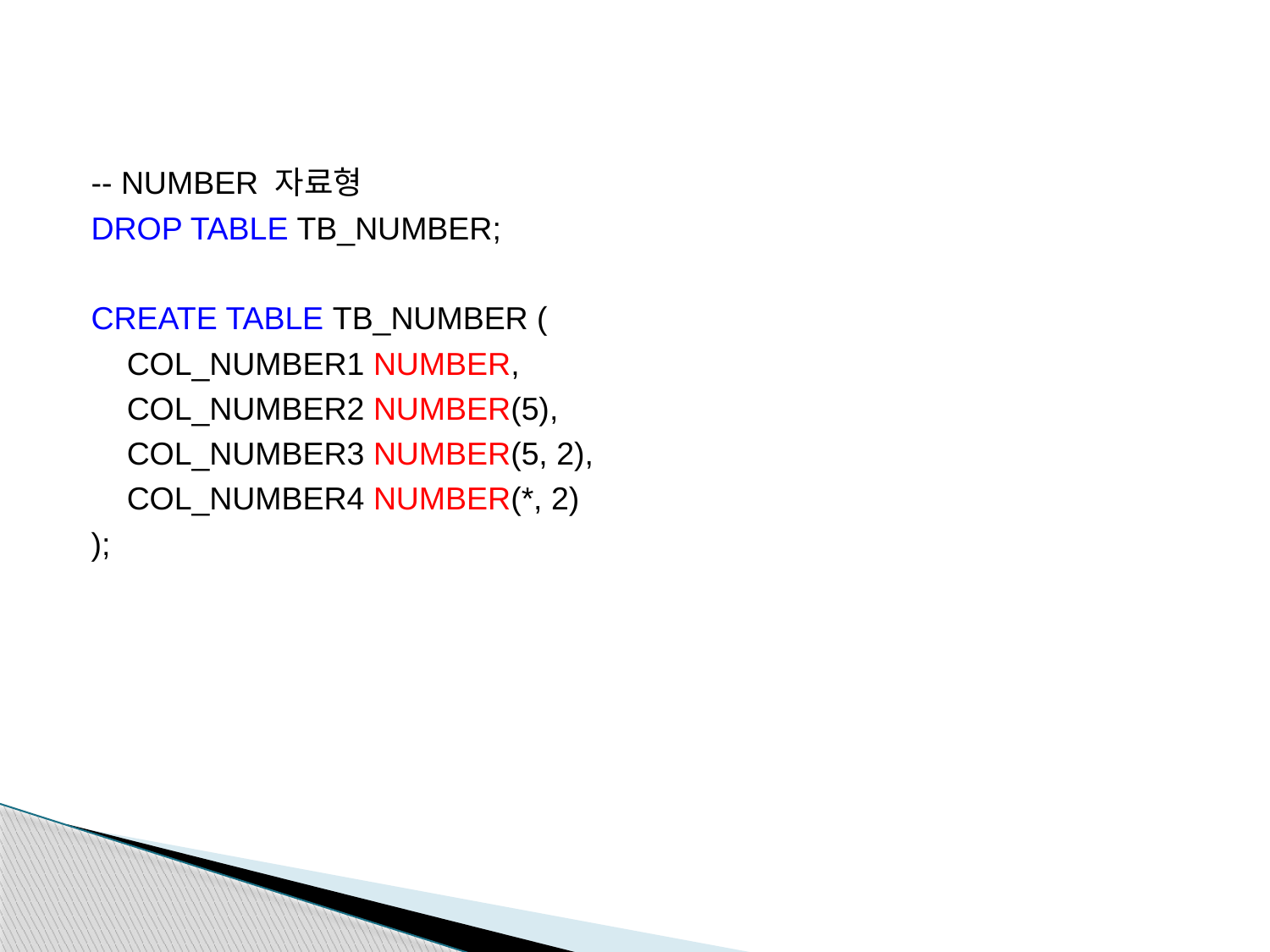

-- NUMBER 자료형
DROP TABLE TB_NUMBER;

CREATE TABLE TB_NUMBER (
    COL_NUMBER1 NUMBER,
    COL_NUMBER2 NUMBER(5),
    COL_NUMBER3 NUMBER(5, 2),
    COL_NUMBER4 NUMBER(*, 2)
);